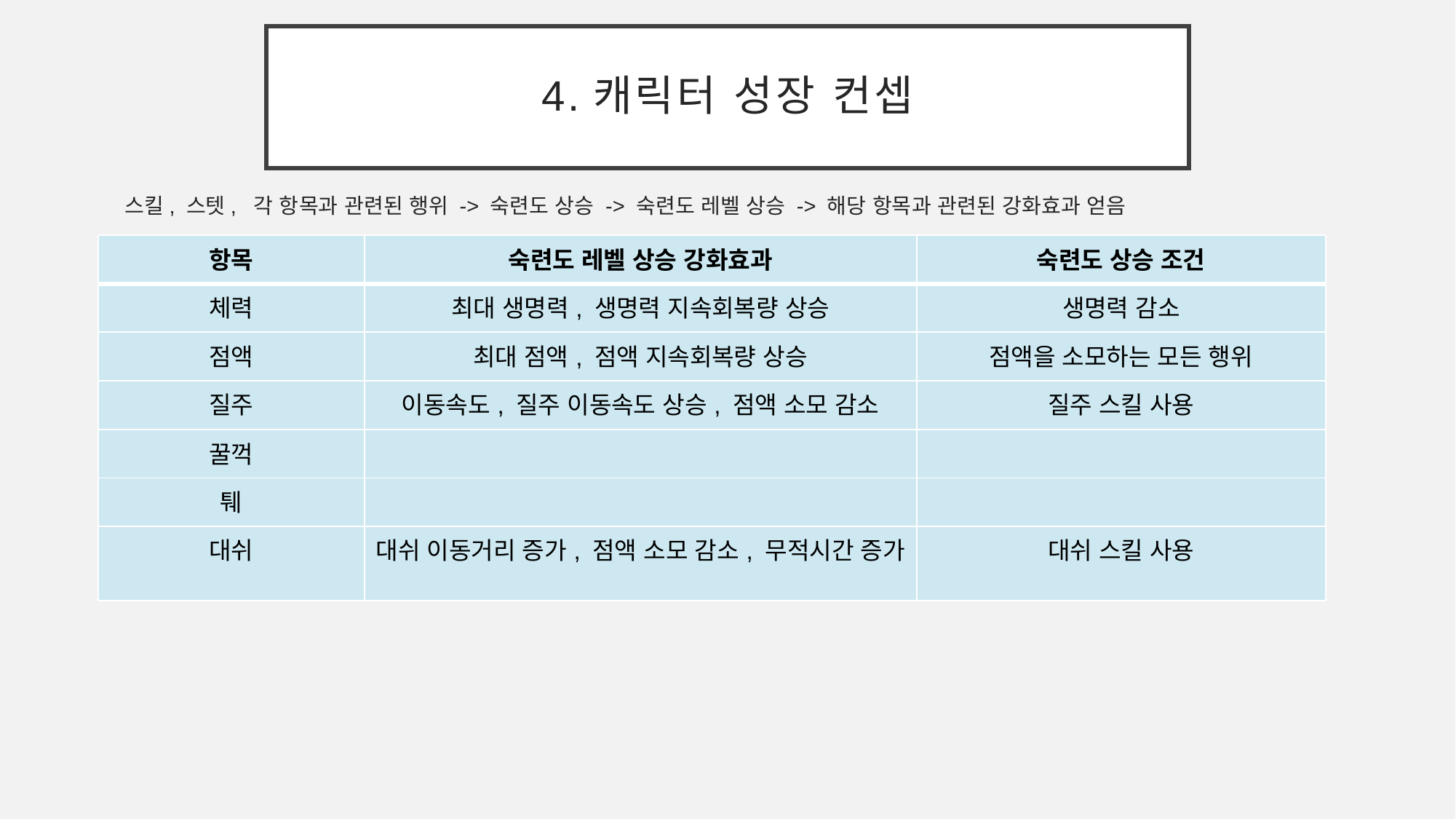

# 4.캐릭터 성장 컨셉
스킬, 스텟,  각 항목과 관련된 행위 -> 숙련도 상승 -> 숙련도 레벨 상승 -> 해당 항목과 관련된 강화효과 얻음

| 항목 | 숙련도 레벨 상승 강화효과 | 숙련도 상승 조건 |
| --- | --- | --- |
| 체력 | 최대 생명력, 생명력 지속회복량 상승 | 생명력 감소 |
| 점액 | 최대 점액, 점액 지속회복량 상승 | 점액을 소모하는 모든 행위 |
| 질주 | 이동속도, 질주 이동속도 상승, 점액 소모 감소 | 질주 스킬 사용 |
| 꿀꺽 |  |  |
| 퉤 |  |  |
| 대쉬 | 대쉬 이동거리 증가, 점액 소모 감소, 무적시간 증가 | 대쉬 스킬 사용 |